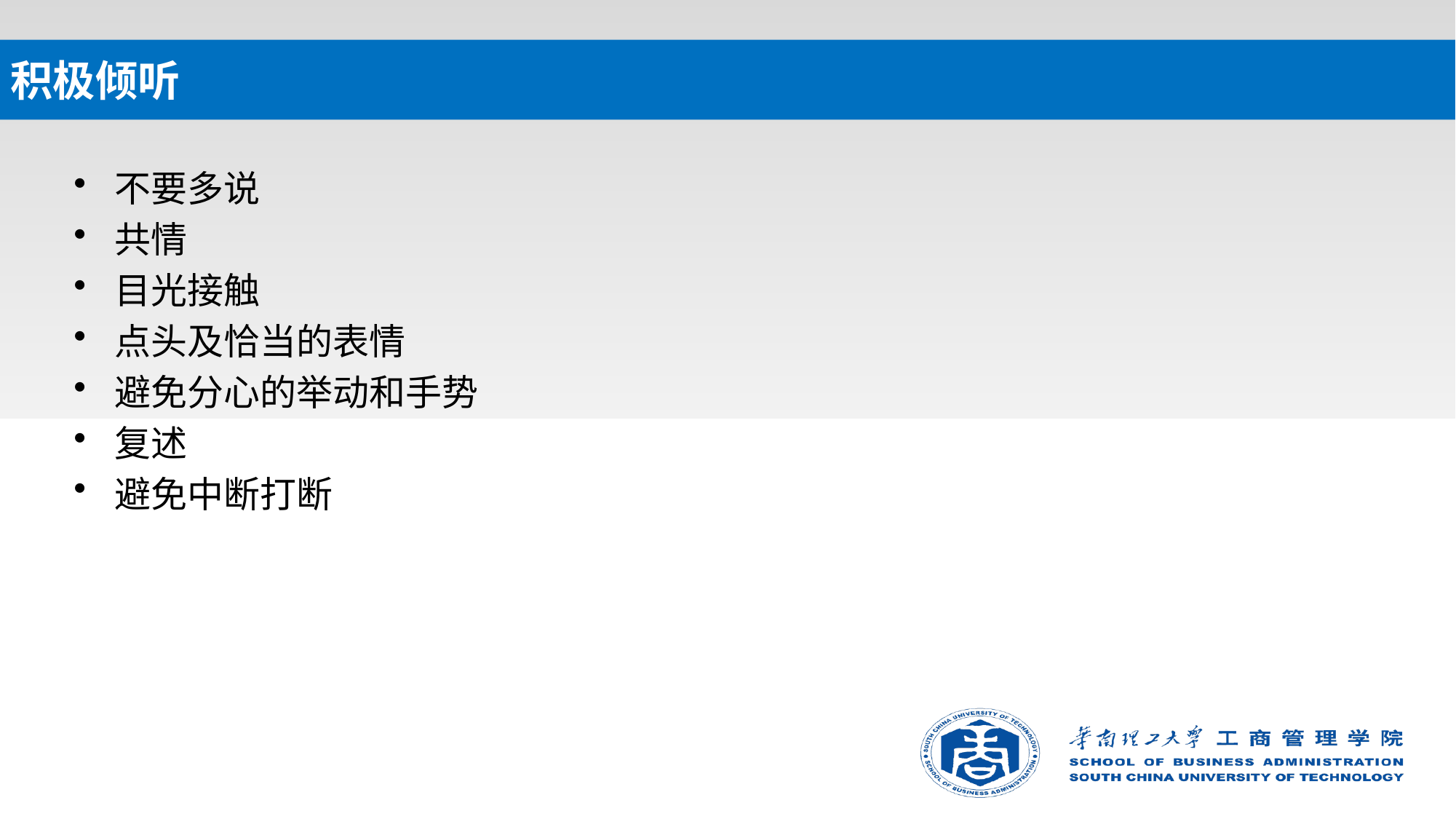

# 积极倾听
不要多说
共情
目光接触
点头及恰当的表情
避免分心的举动和手势
复述
避免中断打断